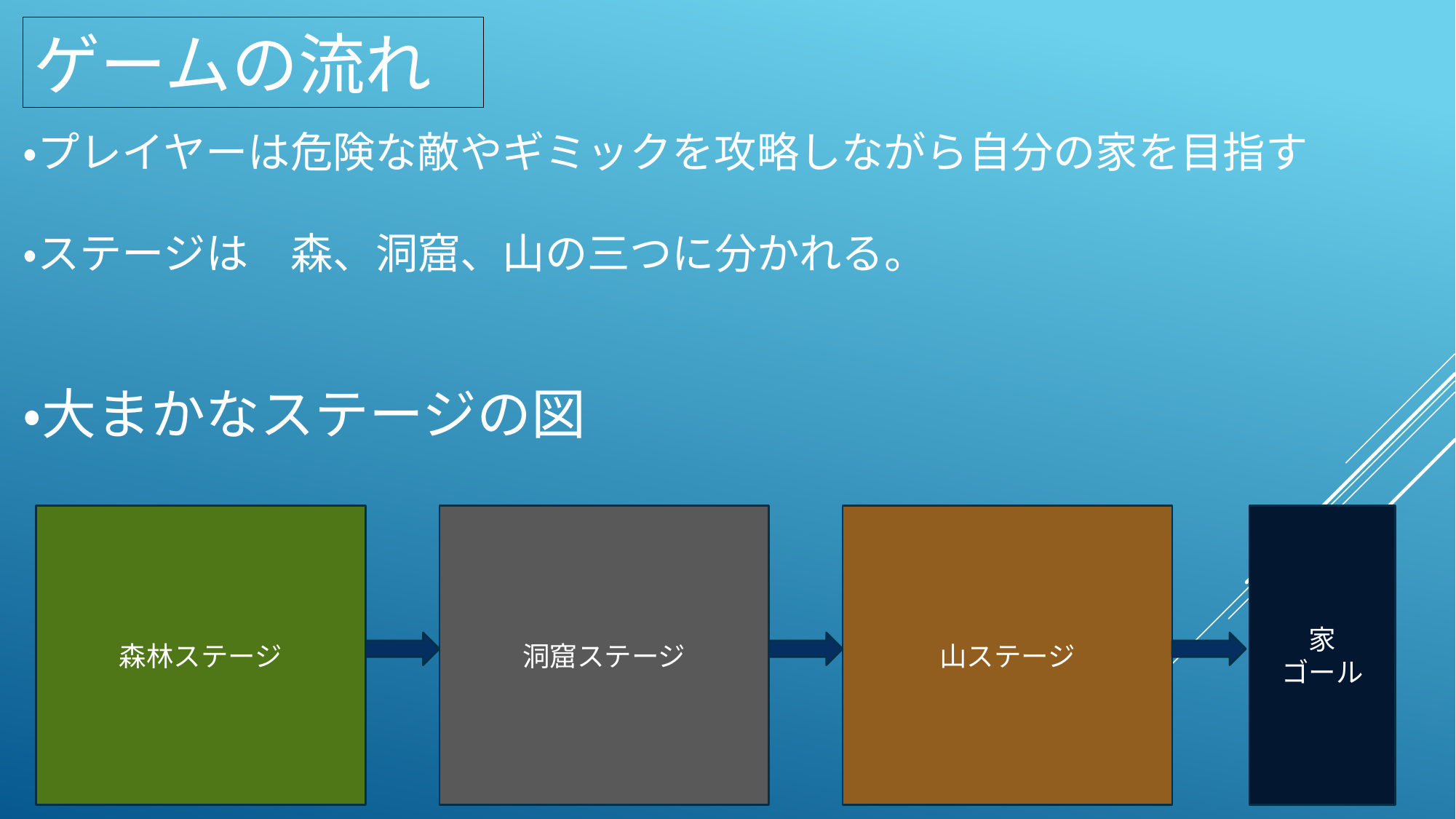

ゲームの流れ
・プレイヤーは危険な敵やギミックを攻略しながら自分の家を目指す

・ステージは　森、洞窟、山の三つに分かれる。

・大まかなステージの図
森林ステージ
洞窟ステージ
山ステージ
家
ゴール